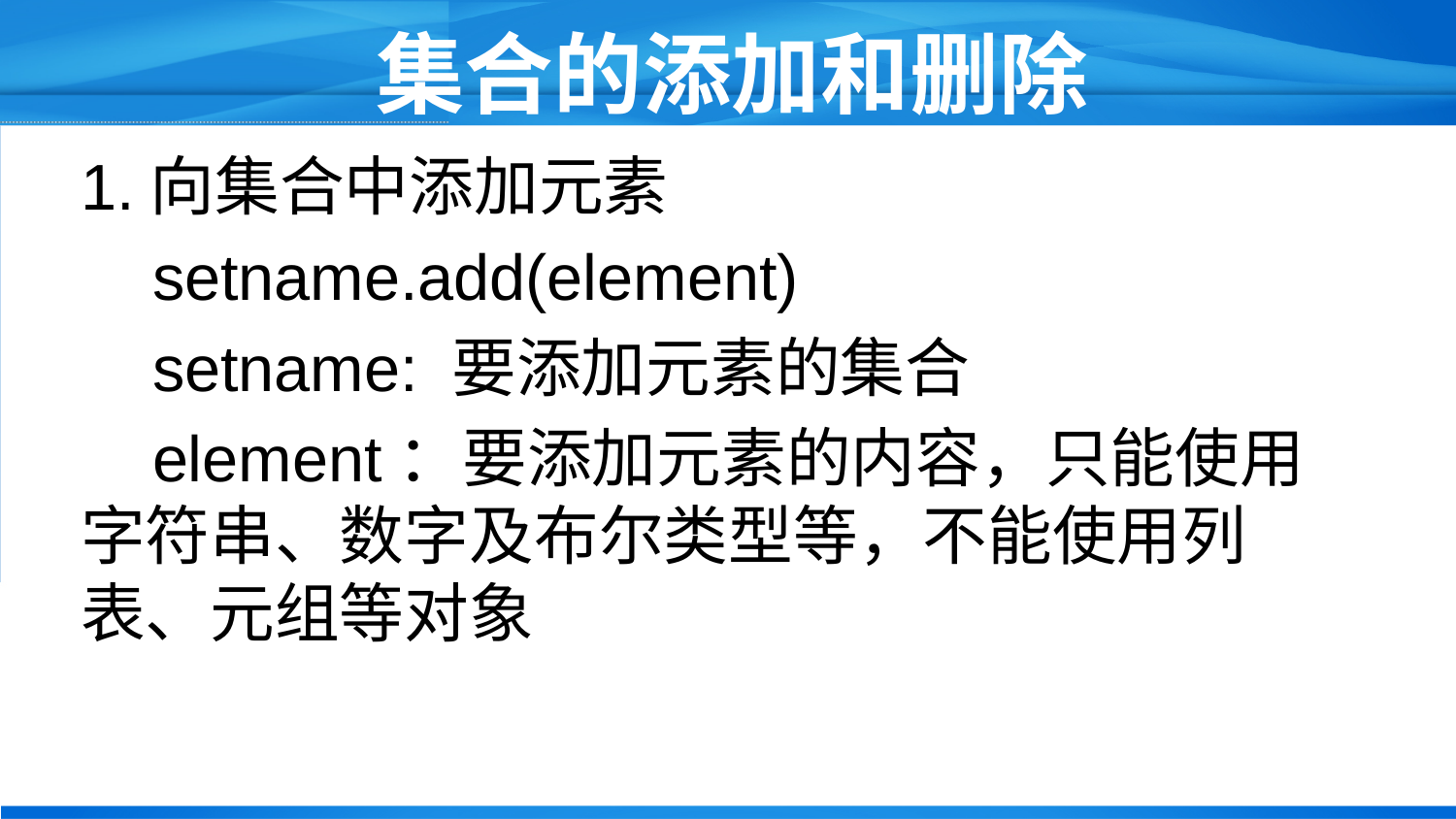

# 集合的添加和删除
1.向集合中添加元素
    setname.add(element)
    setname: 要添加元素的集合
    element：要添加元素的内容，只能使用字符串、数字及布尔类型等，不能使用列表、元组等对象